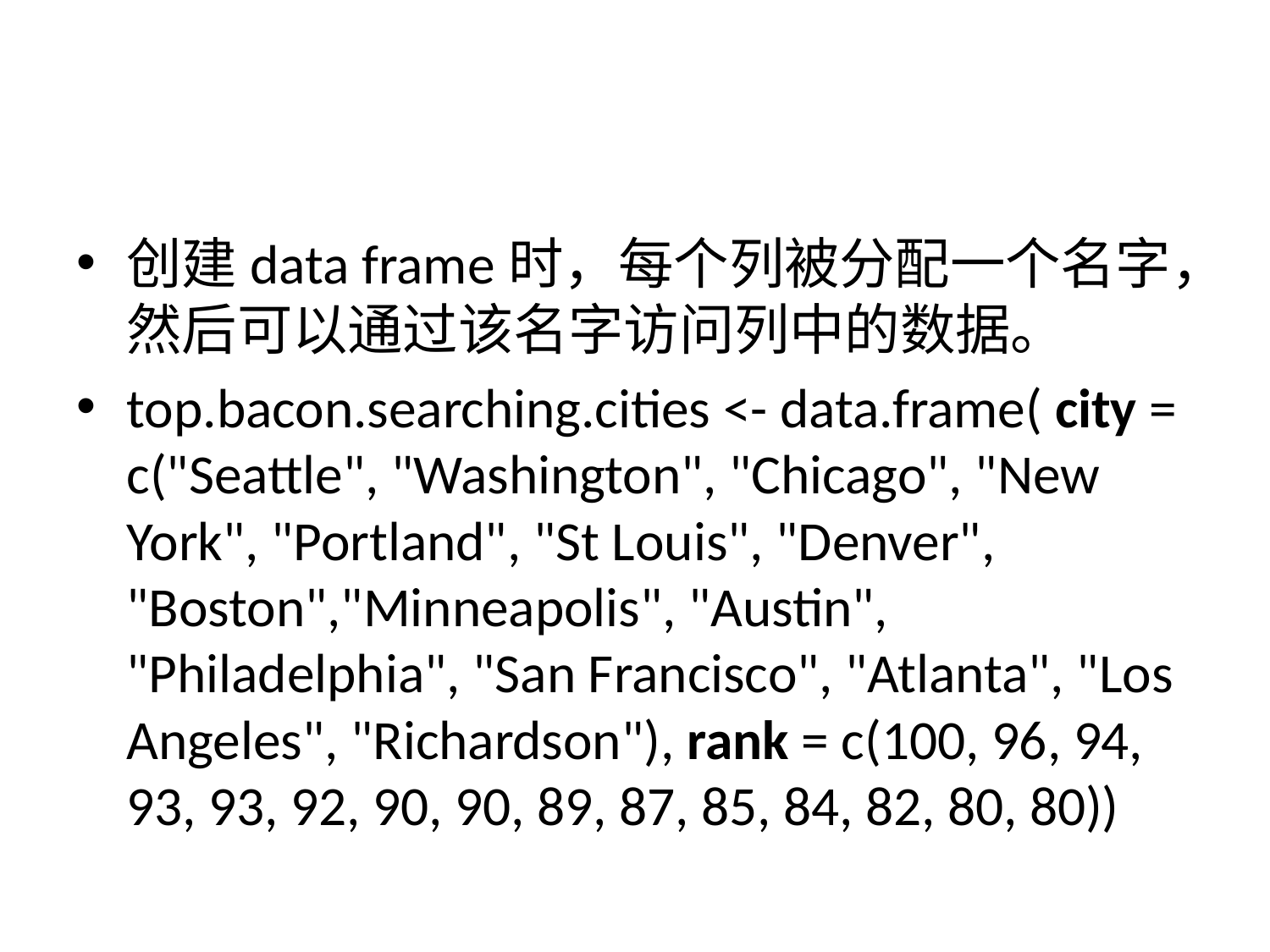

#
创建data frame时，每个列被分配一个名字，然后可以通过该名字访问列中的数据。
top.bacon.searching.cities <- data.frame( city = c("Seattle", "Washington", "Chicago", "New York", "Portland", "St Louis", "Denver", "Boston","Minneapolis", "Austin", "Philadelphia", "San Francisco", "Atlanta", "Los Angeles", "Richardson"), rank = c(100, 96, 94, 93, 93, 92, 90, 90, 89, 87, 85, 84, 82, 80, 80))